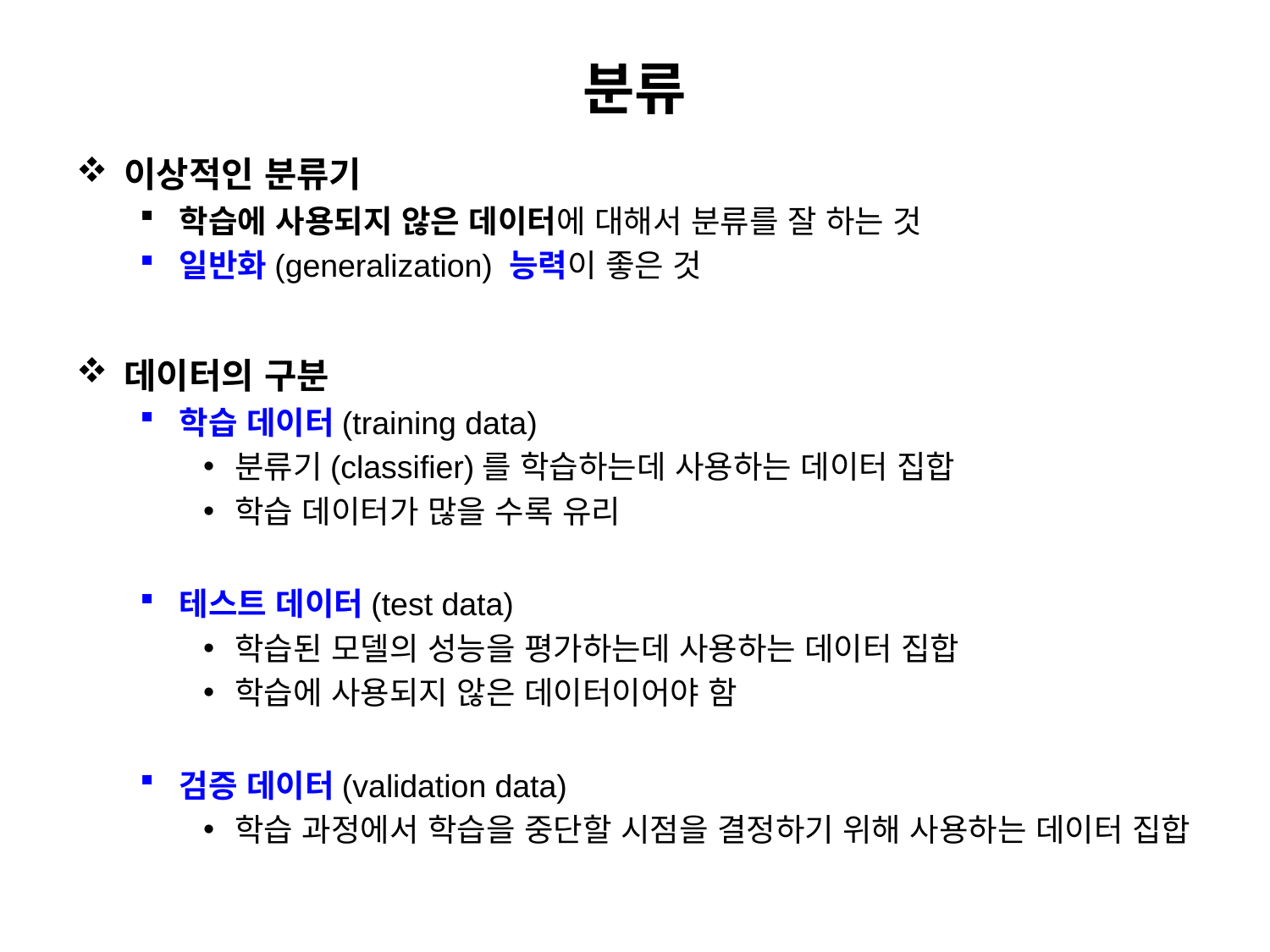

# 분류
이상적인 분류기
학습에 사용되지 않은 데이터에 대해서 분류를 잘 하는 것
일반화(generalization) 능력이 좋은 것

데이터의 구분
학습 데이터(training data)
분류기(classifier)를 학습하는데 사용하는 데이터 집합
학습 데이터가 많을 수록 유리

테스트 데이터(test data)
학습된 모델의 성능을 평가하는데 사용하는 데이터 집합
학습에 사용되지 않은 데이터이어야 함

검증 데이터(validation data)
학습 과정에서 학습을 중단할 시점을 결정하기 위해 사용하는 데이터 집합